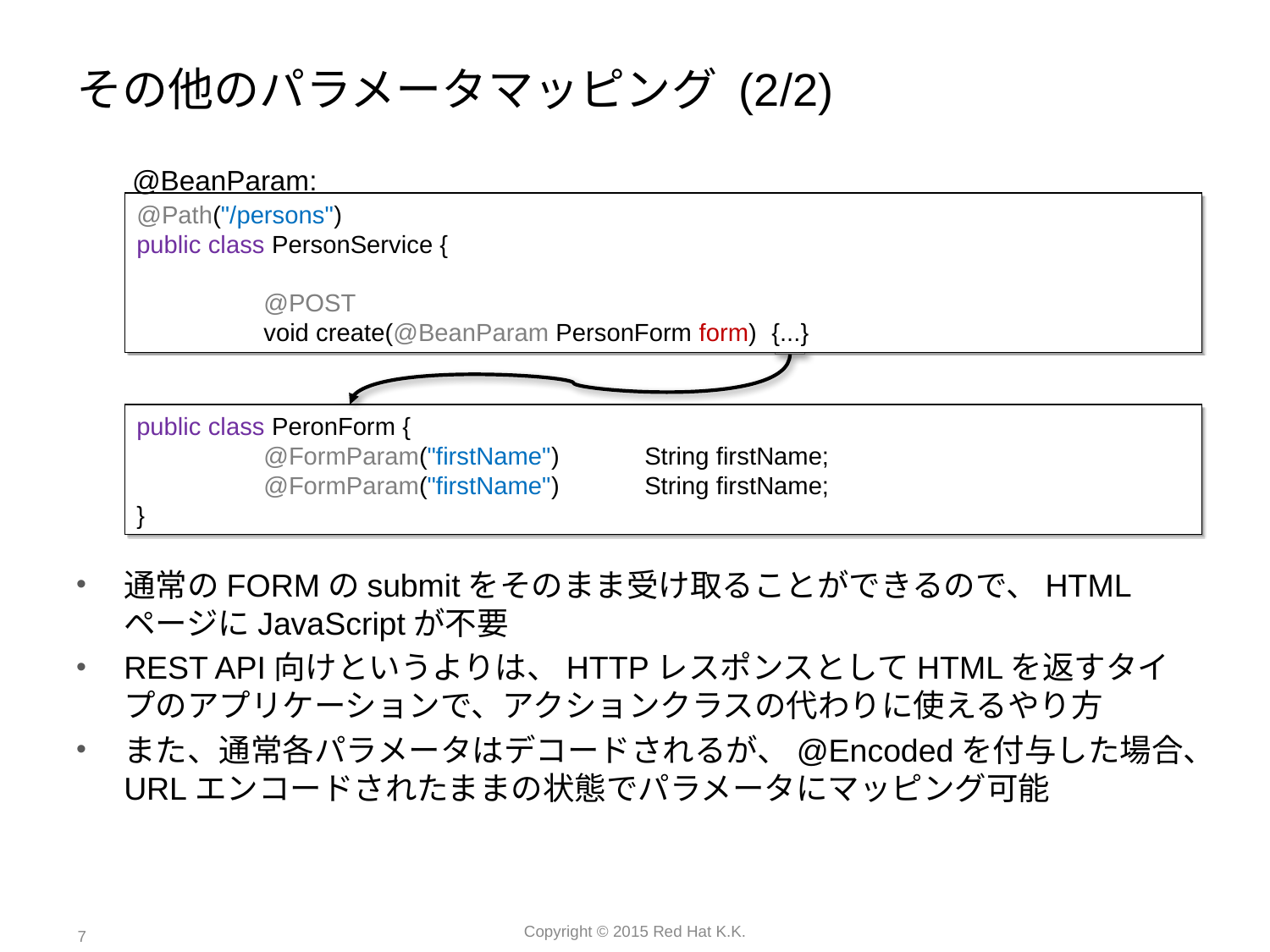

# その他のパラメータマッピング (2/2)
@BeanParam:

通常のFORMのsubmitをそのまま受け取ることができるので、HTMLページにJavaScriptが不要
REST API向けというよりは、HTTPレスポンスとしてHTMLを返すタイプのアプリケーションで、アクションクラスの代わりに使えるやり方
また、通常各パラメータはデコードされるが、@Encodedを付与した場合、URLエンコードされたままの状態でパラメータにマッピング可能
@Path("/persons")
public class PersonService {

	@POST
	void create(@BeanParam PersonForm form)	{...}

public class PeronForm {
	@FormParam("firstName")	String firstName;
	@FormParam("firstName")	String firstName;
}
7
Copyright © 2015 Red Hat K.K.